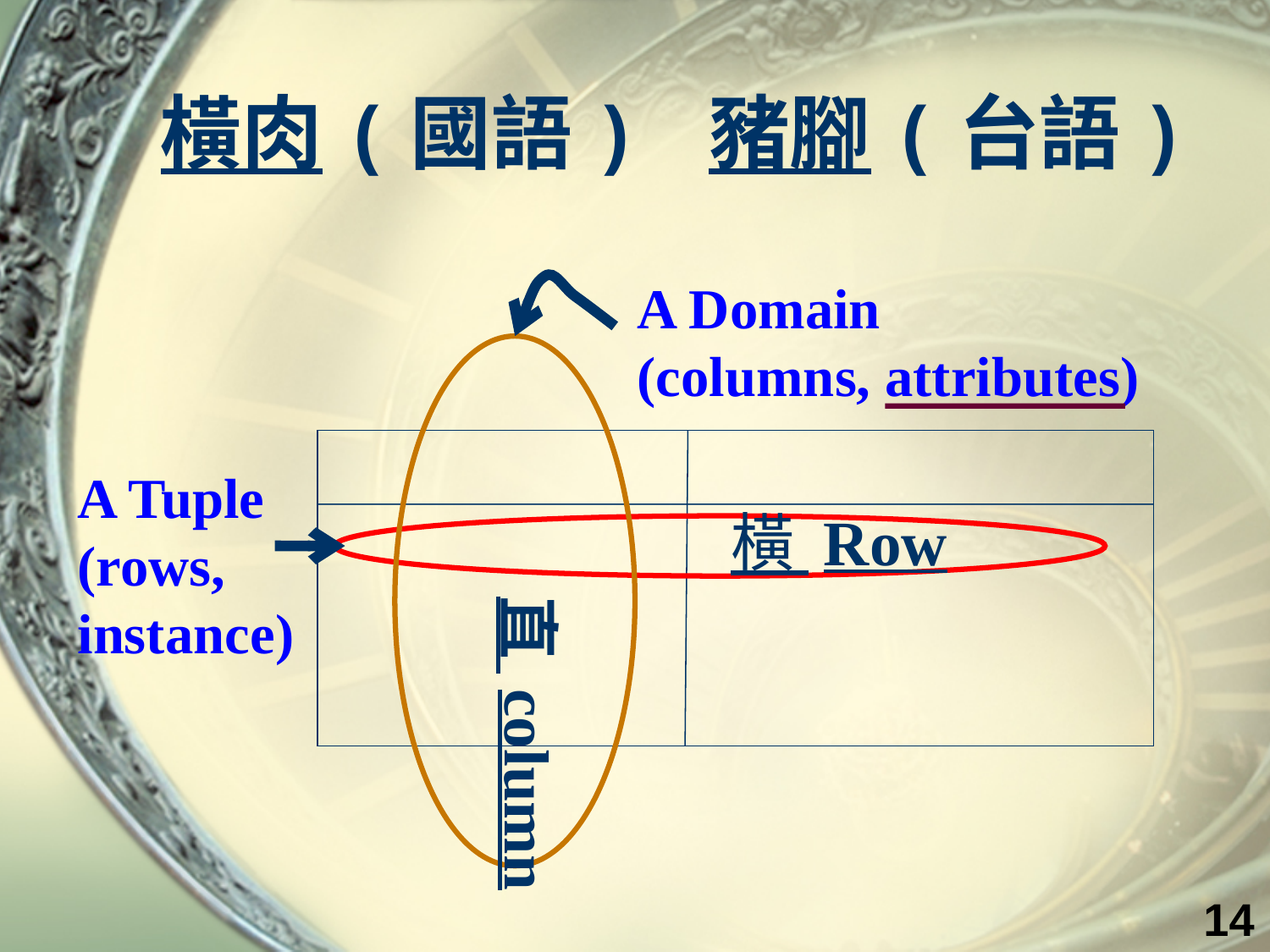

# 橫肉(國語) 豬腳(台語)
A Domain
(columns, attributes)

A Tuple
(rows,
instance)
橫 Row

直 column
14